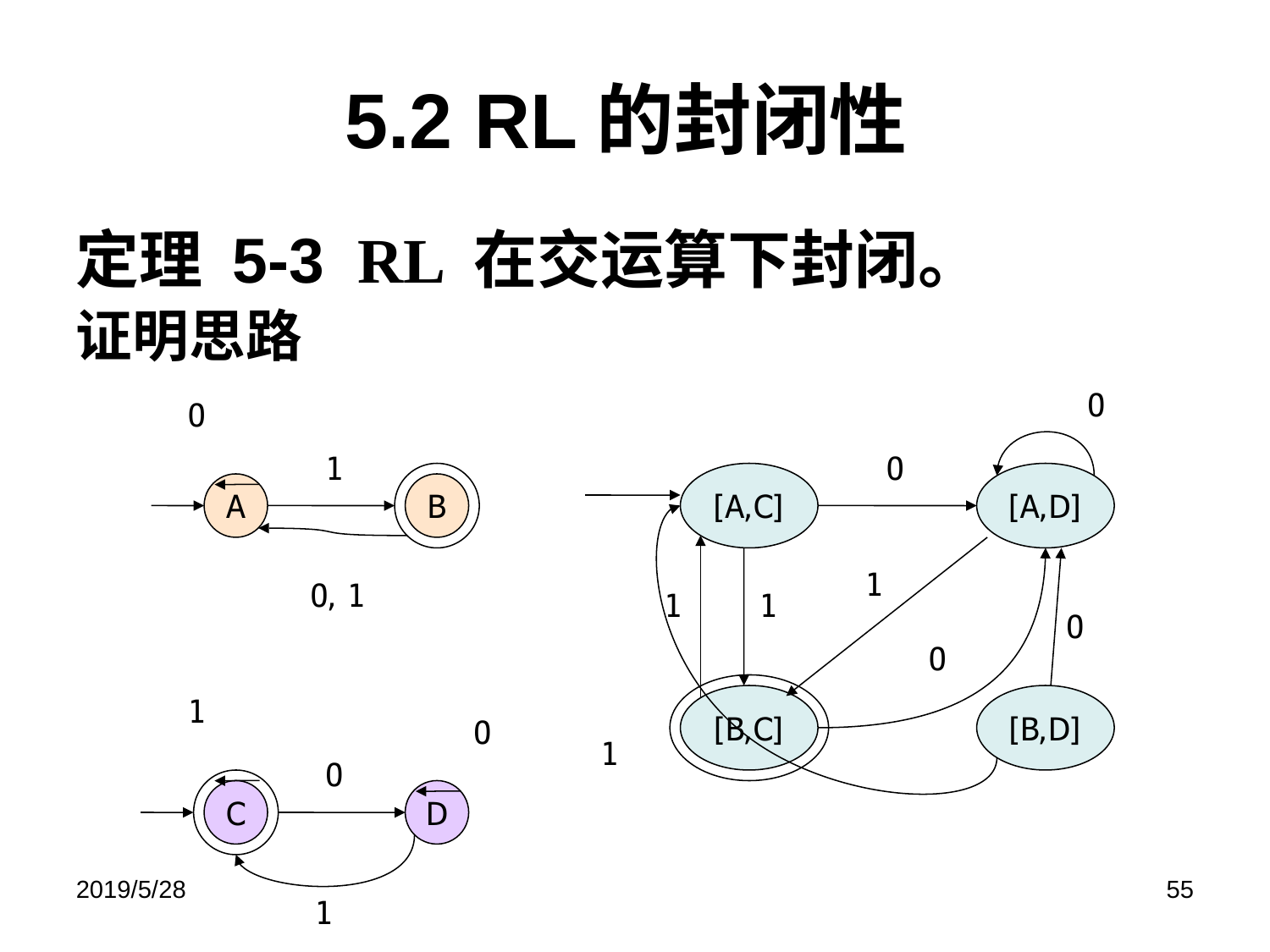

# 5.2 RL的封闭性
定理 5-3  RL 在交运算下封闭。
证明思路
0
0
1
0

[A,C]
[A,D]
A
B

1
0, 1
1
1
0
0

1
[B,C]
[B,D]
0
1
0

C
D

2019/5/28
55
1